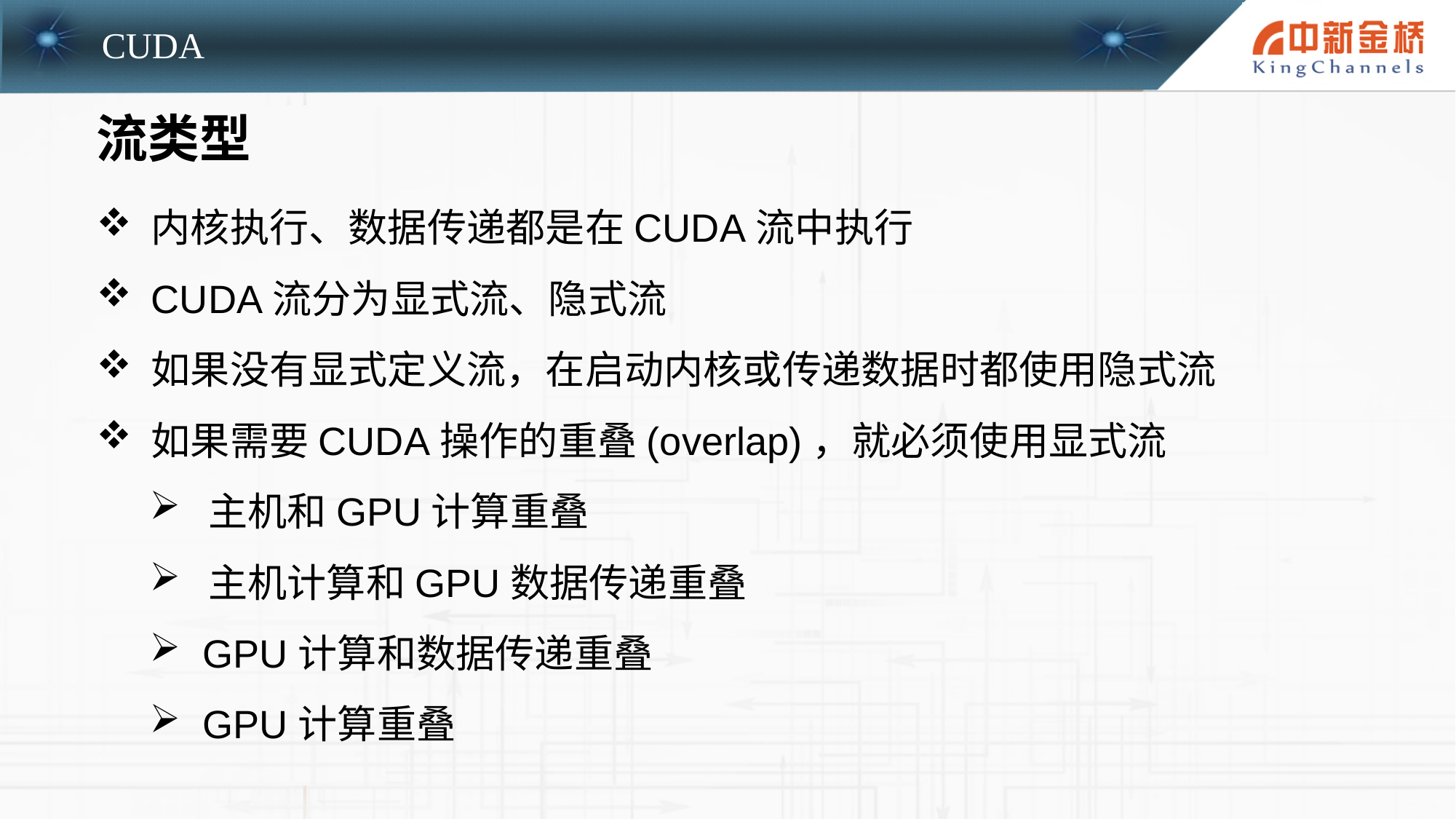

流类型
内核执行、数据传递都是在CUDA流中执行
CUDA流分为显式流、隐式流
如果没有显式定义流，在启动内核或传递数据时都使用隐式流
如果需要CUDA操作的重叠(overlap)，就必须使用显式流
  主机和GPU计算重叠
  主机计算和GPU数据传递重叠
  GPU计算和数据传递重叠
  GPU计算重叠